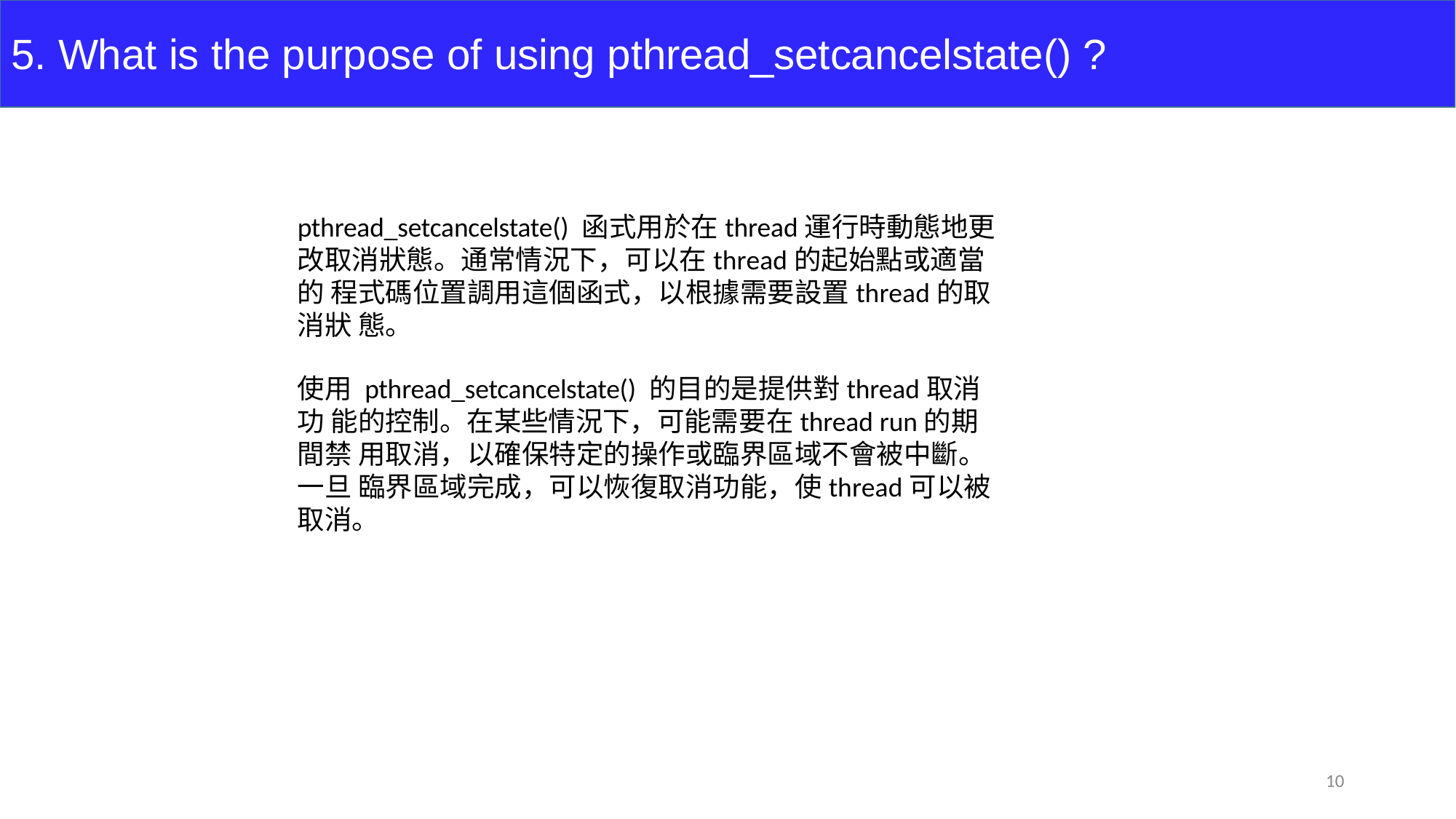

# 5. What is the purpose of using pthread_setcancelstate() ?
pthread_setcancelstate() 函式用於在thread運行時動態地更 改取消狀態。通常情況下，可以在thread的起始點或適當的 程式碼位置調用這個函式，以根據需要設置thread的取消狀 態。

使用pthread_setcancelstate() 的目的是提供對thread取消功 能的控制。在某些情況下，可能需要在thread run的期間禁 用取消，以確保特定的操作或臨界區域不會被中斷。一旦 臨界區域完成，可以恢復取消功能，使thread可以被取消。
10